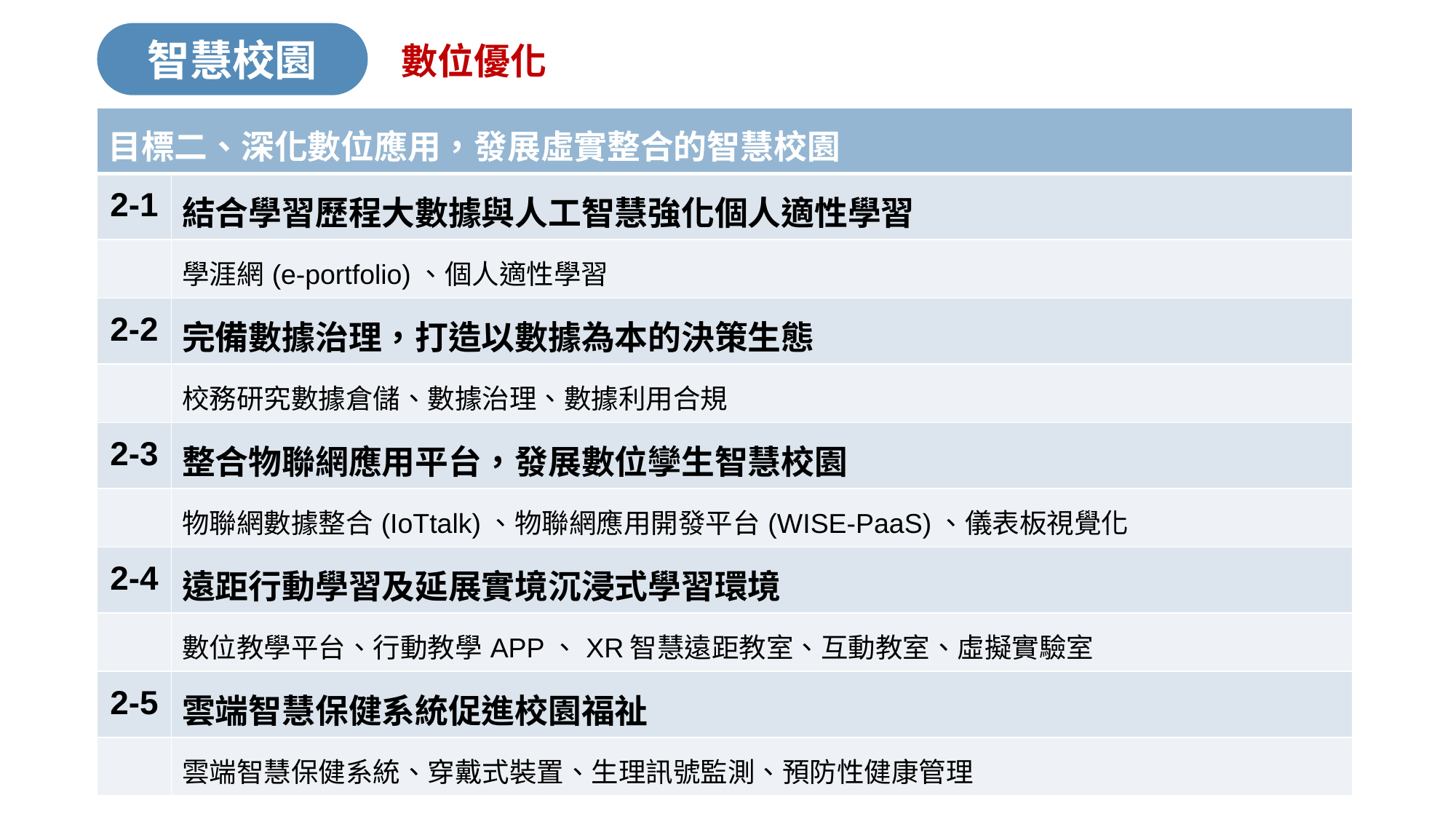

智慧校園
數位優化
| 目標二、深化數位應用，發展虛實整合的智慧校園 |  |
| --- | --- |
| 2-1 | 結合學習歷程大數據與人工智慧強化個人適性學習 |
|  | 學涯網(e-portfolio)、個人適性學習 |
| 2-2 | 完備數據治理，打造以數據為本的決策生態 |
|  | 校務研究數據倉儲、數據治理、數據利用合規 |
| 2-3 | 整合物聯網應用平台，發展數位孿生智慧校園 |
|  | 物聯網數據整合(IoTtalk)、物聯網應用開發平台(WISE-PaaS)、儀表板視覺化 |
| 2-4 | 遠距行動學習及延展實境沉浸式學習環境 |
|  | 數位教學平台、行動教學APP、XR智慧遠距教室、互動教室、虛擬實驗室 |
| 2-5 | 雲端智慧保健系統促進校園福祉 |
|  | 雲端智慧保健系統、穿戴式裝置、生理訊號監測、預防性健康管理 |